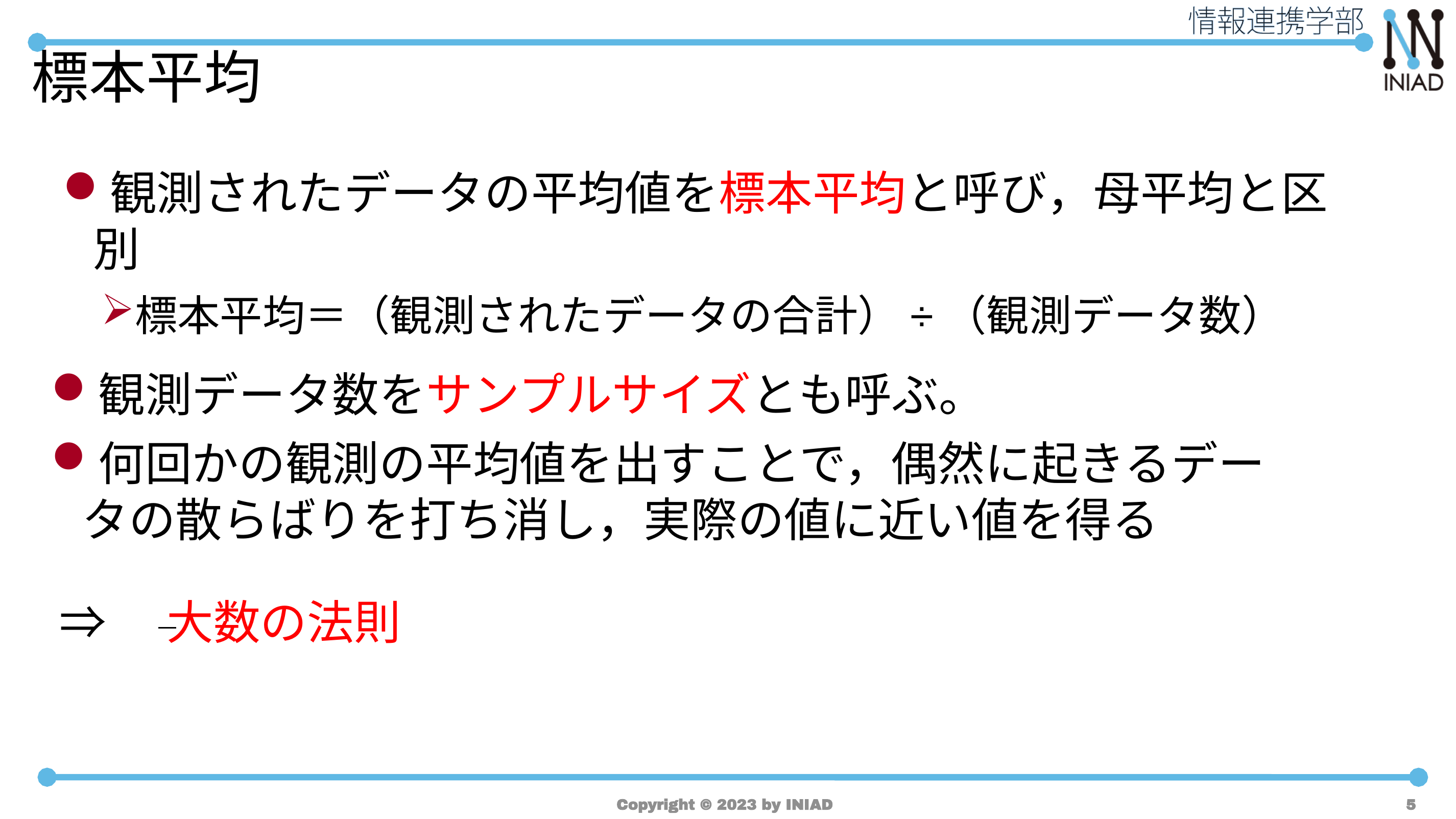

# 標本平均
観測されたデータの平均値を標本平均と呼び，母平均と区別
標本平均＝（観測されたデータの合計）÷（観測データ数）
観測データ数をサンプルサイズとも呼ぶ。
何回かの観測の平均値を出すことで，偶然に起きるデータの散らばりを打ち消し，実際の値に近い値を得る
⇒	大数の法則
Copyright © 2023 by INIAD
5